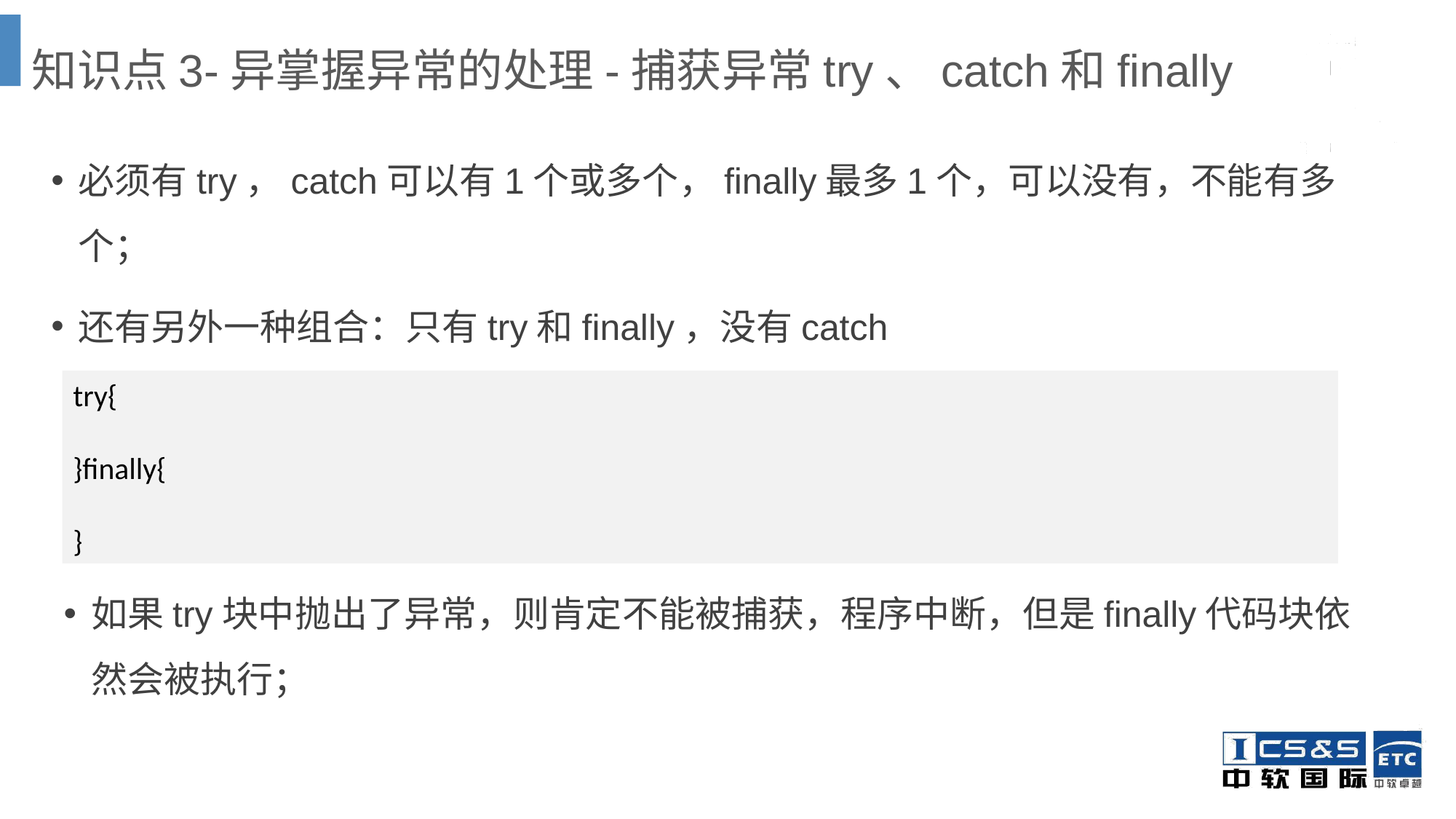

# 知识点3-异掌握异常的处理-捕获异常try、catch和finally
必须有try，catch可以有1个或多个，finally最多1个，可以没有，不能有多个；
还有另外一种组合：只有try和finally，没有catch
try{

}finally{

}
如果try块中抛出了异常，则肯定不能被捕获，程序中断，但是finally代码块依然会被执行；